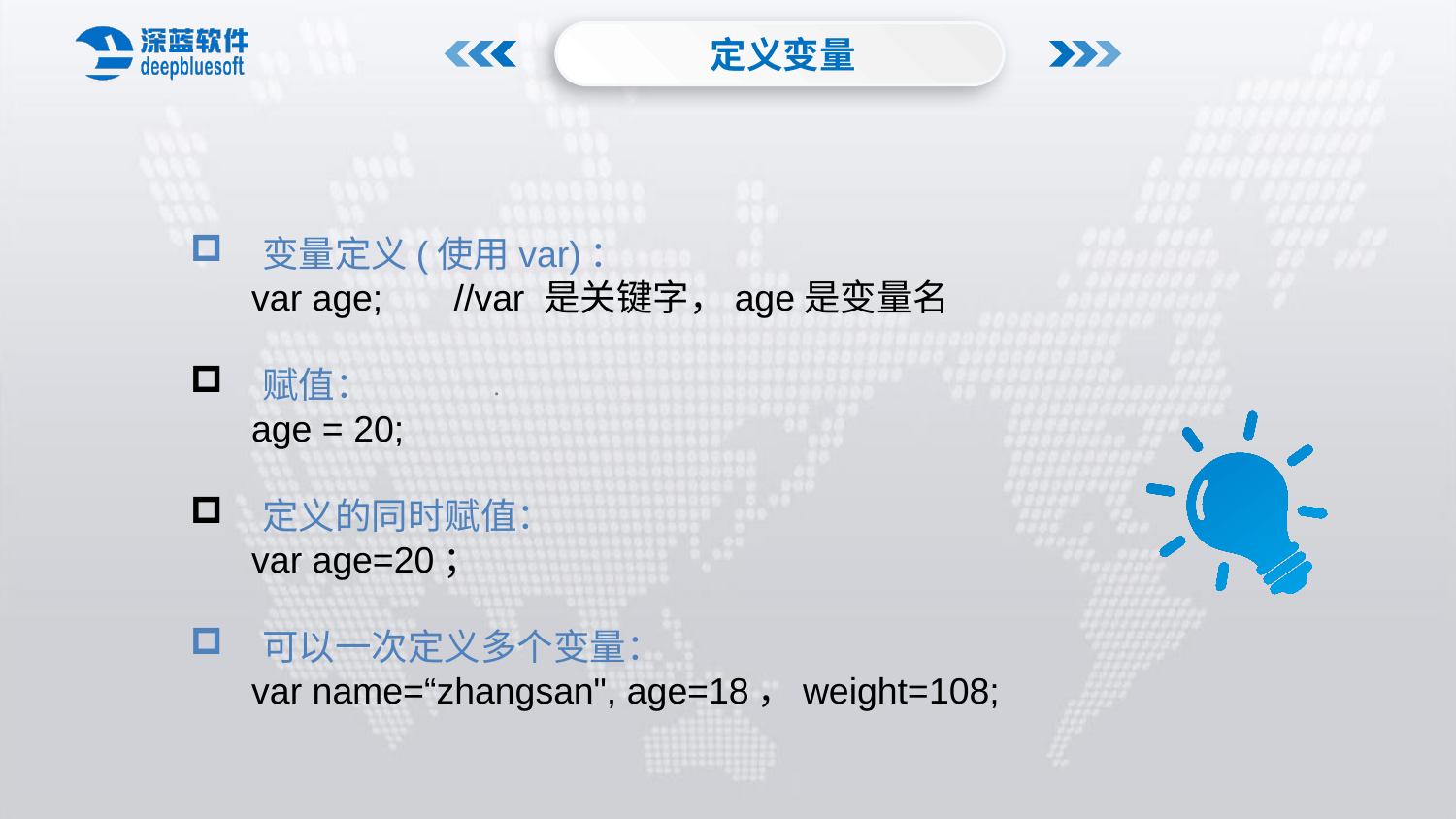

定义变量

 变量定义(使用var)：
      var age;       //var 是关键字，age是变量名

 赋值：
      age = 20;

 定义的同时赋值：
      var age=20；

 可以一次定义多个变量：
      var name=“zhangsan", age=18，weight=108;